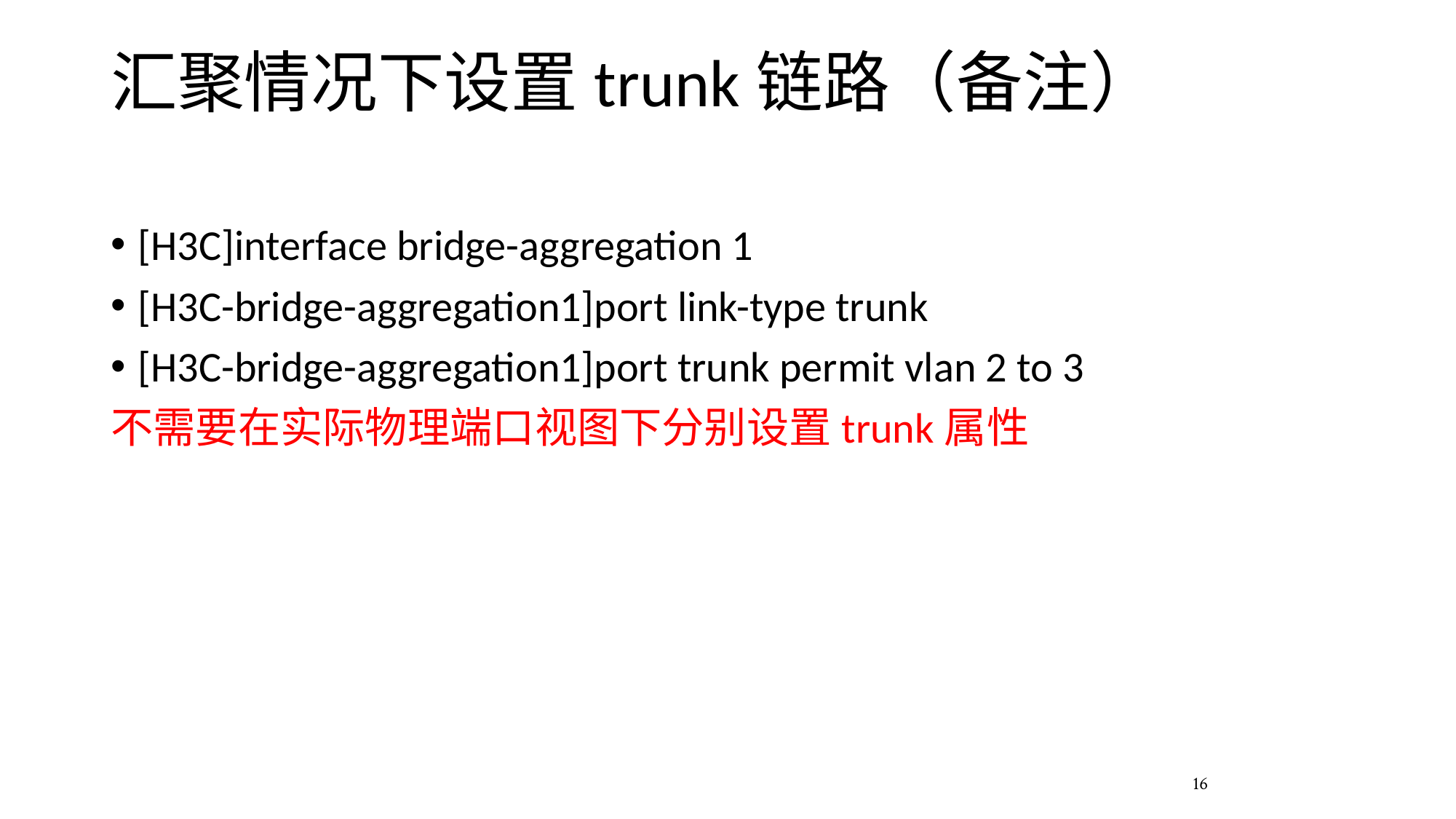

# 汇聚情况下设置trunk链路（备注）
[H3C]interface bridge-aggregation 1
[H3C-bridge-aggregation1]port link-type trunk
[H3C-bridge-aggregation1]port trunk permit vlan 2 to 3
不需要在实际物理端口视图下分别设置trunk属性
16